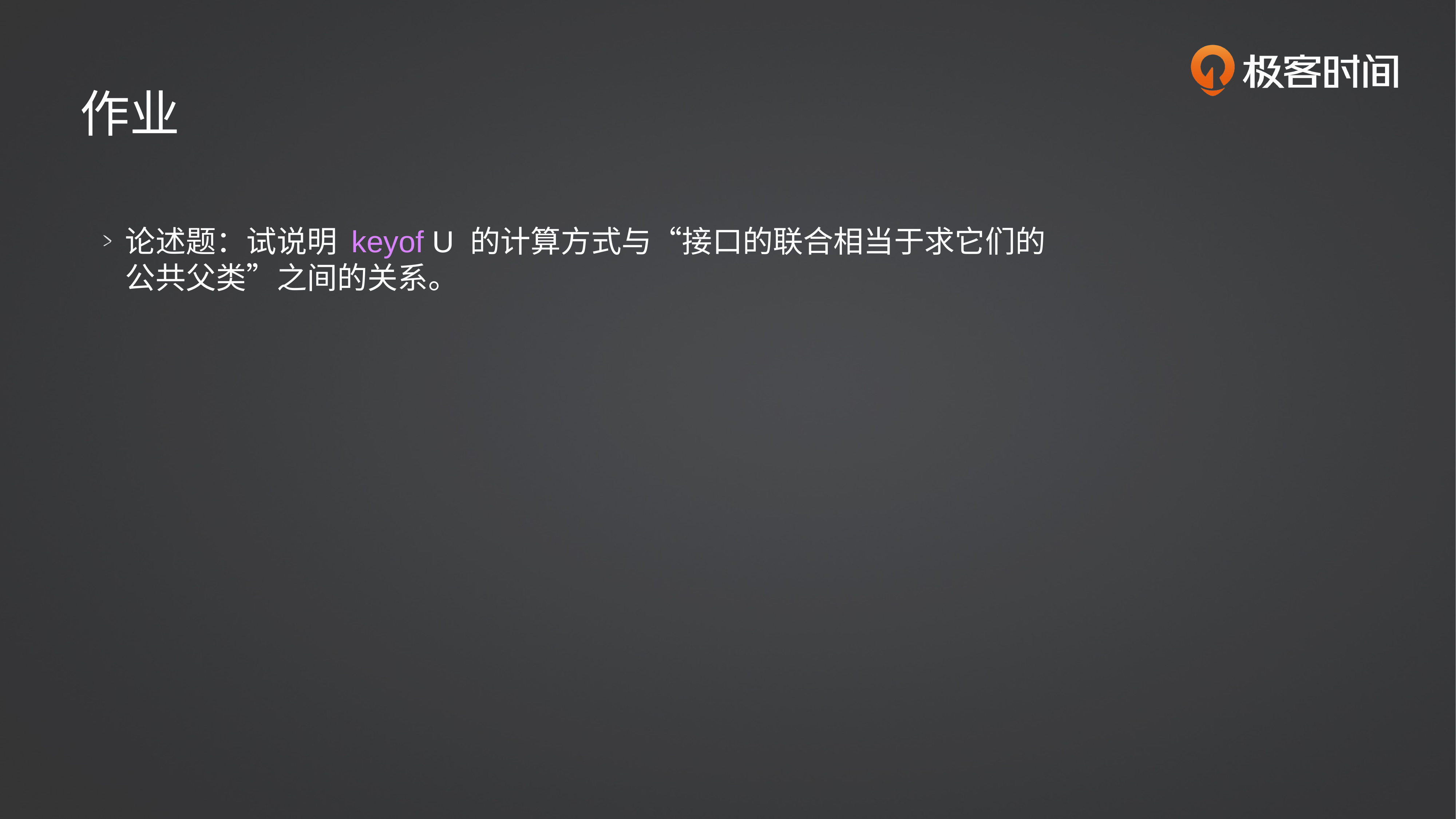

作业
论述题：试说明 keyof U 的计算方式与“接口的联合相当于求它们的公共父类”之间的关系。